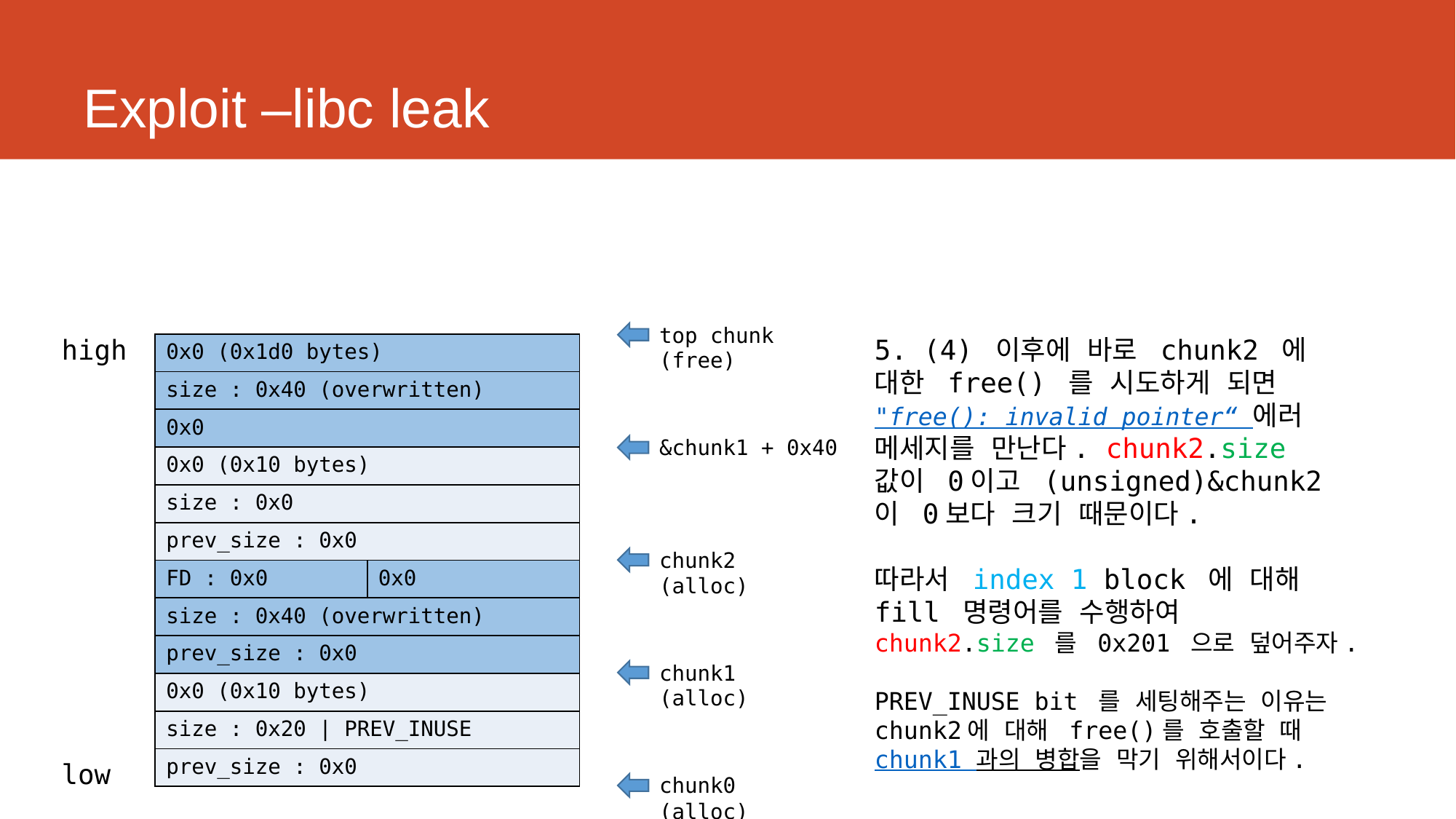

# Exploit –libc leak
top chunk
(free)

high
5. (4) 이후에 바로 chunk2 에 대한 free() 를 시도하게 되면 "free(): invalid pointer“ 에러 메세지를 만난다. chunk2.size 값이 0이고 (unsigned)&chunk2 이 0보다 크기 때문이다.

따라서 index 1 block 에 대해 fill 명령어를 수행하여 chunk2.size 를 0x201 으로 덮어주자.

PREV_INUSE bit 를 세팅해주는 이유는 chunk2에 대해 free()를 호출할 때 chunk1 과의 병합을 막기 위해서이다.
| 0x0 (0x1d0 bytes) |  |
| --- | --- |
| size : 0x40 (overwritten) |  |
| 0x0 |  |
| 0x0 (0x10 bytes) |  |
| size : 0x0 |  |
| prev\_size : 0x0 |  |
| FD : 0x0 | 0x0 |
| size : 0x40 (overwritten) |  |
| prev\_size : 0x0 |  |
| 0x0 (0x10 bytes) |  |
| size : 0x20 | PREV\_INUSE |  |
| prev\_size : 0x0 |  |
&chunk1 + 0x40

chunk2
(alloc)

chunk1
(alloc)

low
chunk0 (alloc)